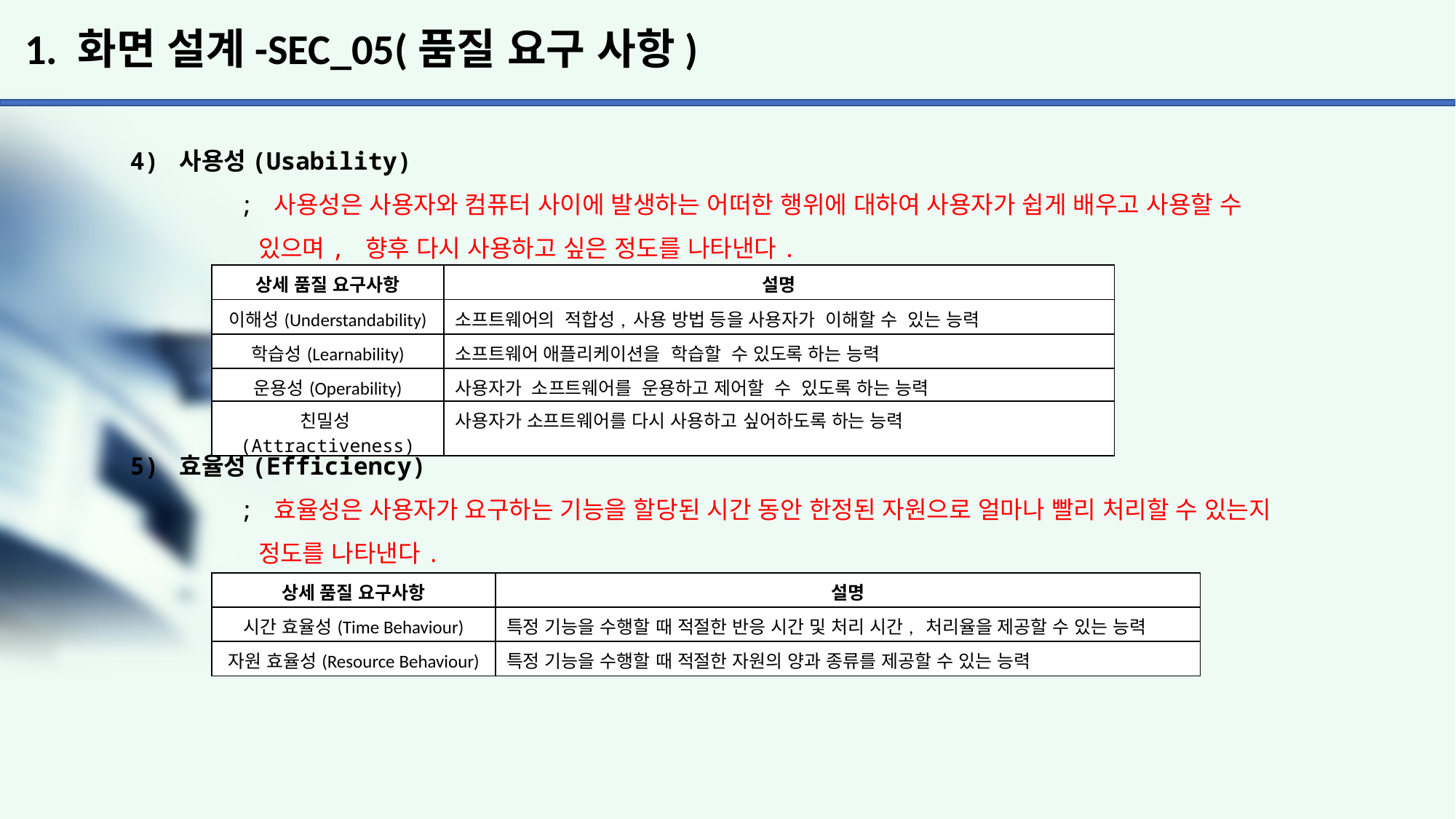

# 1. 화면 설계-SEC_05(품질 요구 사항)
4) 사용성(Usability)
	; 사용성은 사용자와 컴퓨터 사이에 발생하는 어떠한 행위에 대하여 사용자가 쉽게 배우고 사용할 수
	  있으며, 향후 다시 사용하고 싶은 정도를 나타낸다.

5) 효율성(Efficiency)
	; 효율성은 사용자가 요구하는 기능을 할당된 시간 동안 한정된 자원으로 얼마나 빨리 처리할 수 있는지
	  정도를 나타낸다.

| 상세 품질 요구사항 | 설명 |
| --- | --- |
| 이해성(Understandability) | 소프트웨어의 적합성, 사용 방법 등을 사용자가 이해할 수 있는 능력 |
| 학습성(Learnability) | 소프트웨어 애플리케이션을 학습할 수 있도록 하는 능력 |
| 운용성(Operability) | 사용자가 소프트웨어를 운용하고 제어할 수 있도록 하는 능력 |
| 친밀성(Attractiveness) | 사용자가 소프트웨어를 다시 사용하고 싶어하도록 하는 능력 |
| 상세 품질 요구사항 | 설명 |
| --- | --- |
| 시간 효율성(Time Behaviour) | 특정 기능을 수행할 때 적절한 반응 시간 및 처리 시간, 처리율을 제공할 수 있는 능력 |
| 자원 효율성(Resource Behaviour) | 특정 기능을 수행할 때 적절한 자원의 양과 종류를 제공할 수 있는 능력 |